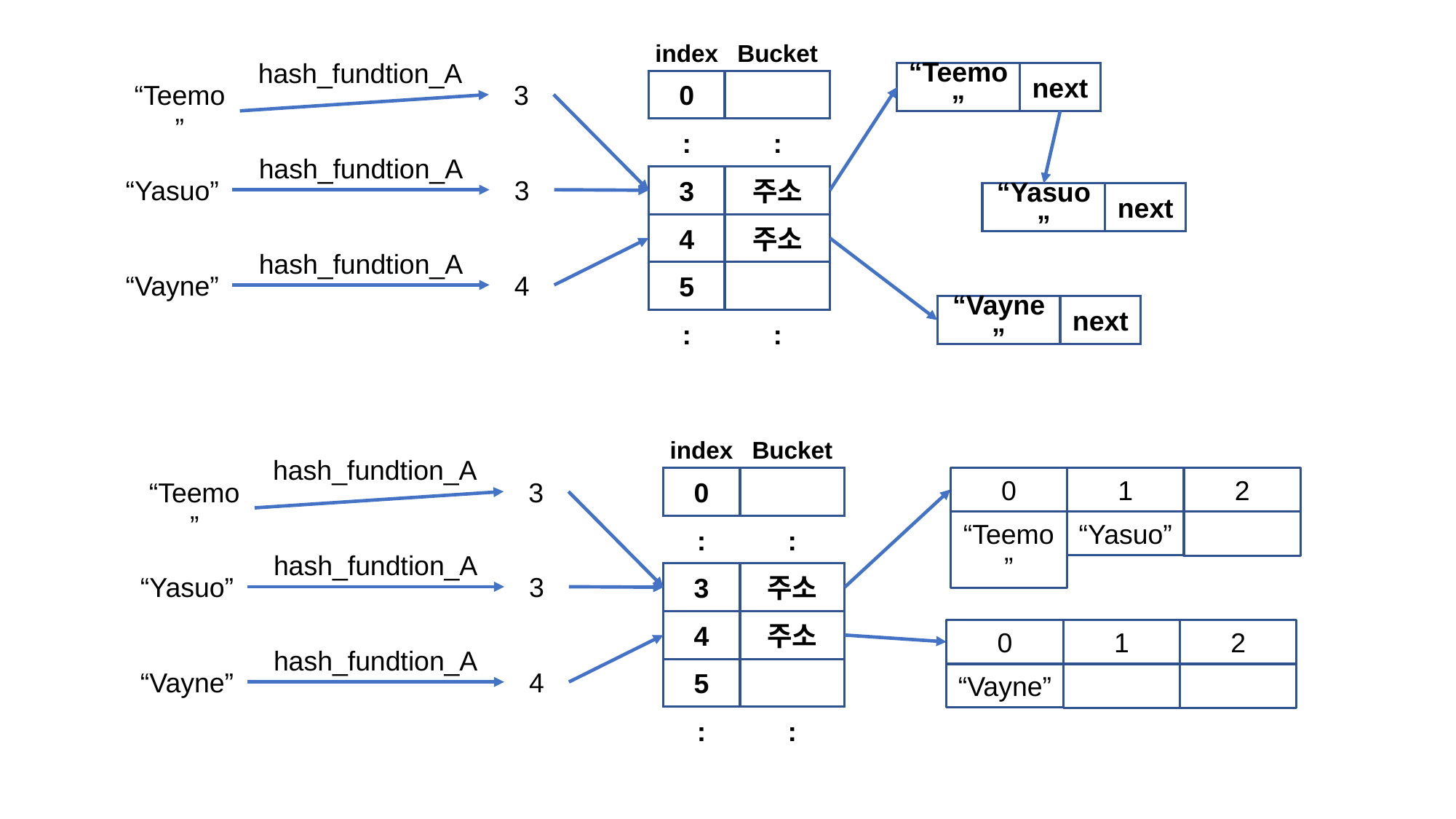

index
Bucket
hash_fundtion_A
“Teemo”
next
0

“Teemo”
3
:
:
hash_fundtion_A
3
주소
“Yasuo”
3
“Yasuo”
next
4
주소
hash_fundtion_A
5

“Vayne”
4
“Vayne”
next
:
:
index
Bucket
hash_fundtion_A
0
1
2
“Teemo”
“Yasuo”

0

“Teemo”
3
:
:
hash_fundtion_A
3
주소
“Yasuo”
3
4
주소
0
1
2
“Vayne”

hash_fundtion_A
5

“Vayne”
4
:
: